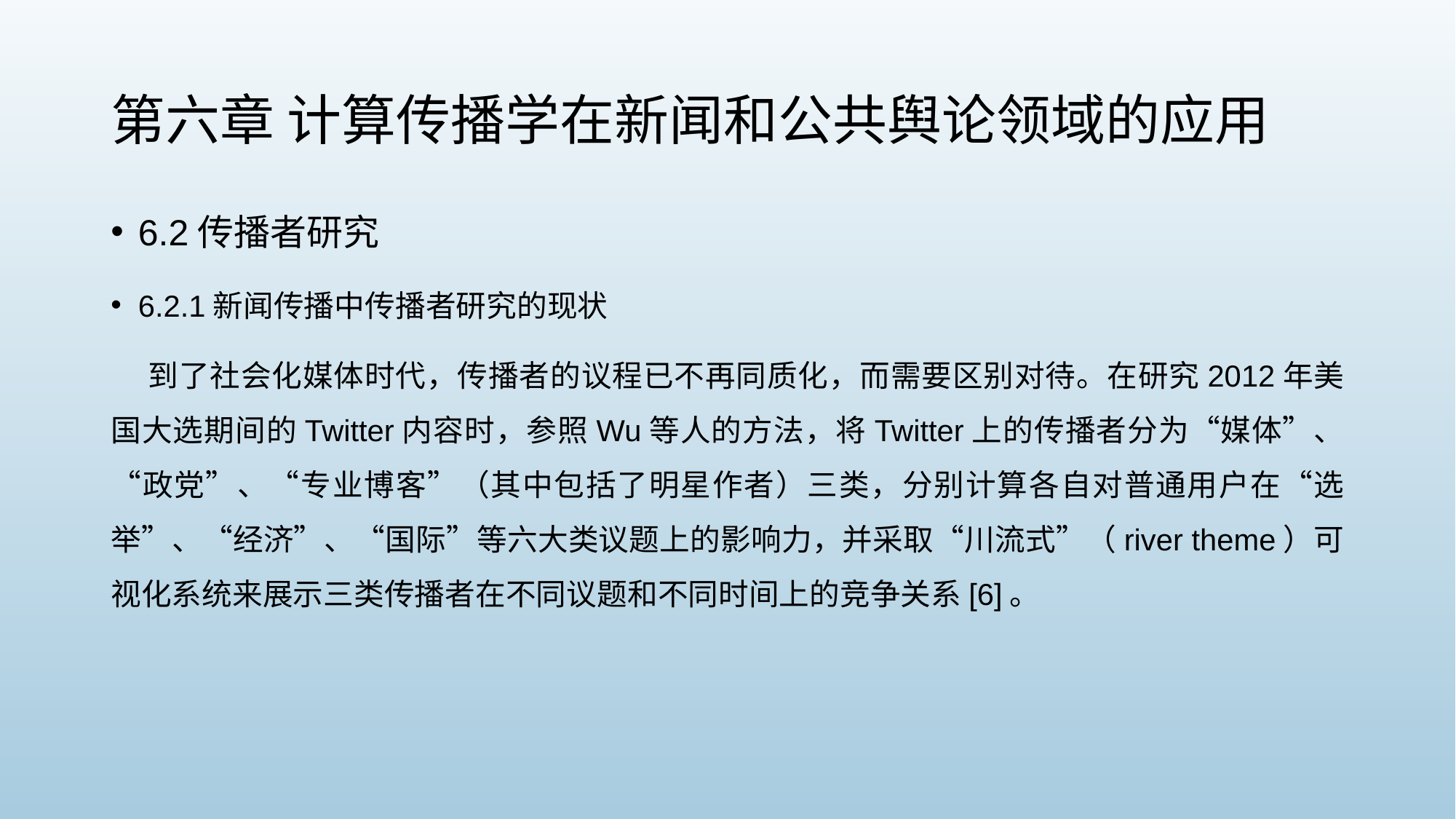

# 第六章 计算传播学在新闻和公共舆论领域的应用
6.2传播者研究
6.2.1新闻传播中传播者研究的现状
    到了社会化媒体时代，传播者的议程已不再同质化，而需要区别对待。在研究2012年美国大选期间的Twitter内容时，参照Wu等人的方法，将Twitter上的传播者分为“媒体”、“政党”、“专业博客”（其中包括了明星作者）三类，分别计算各自对普通用户在“选举”、“经济”、“国际”等六大类议题上的影响力，并采取“川流式”（river theme）可视化系统来展示三类传播者在不同议题和不同时间上的竞争关系[6]。